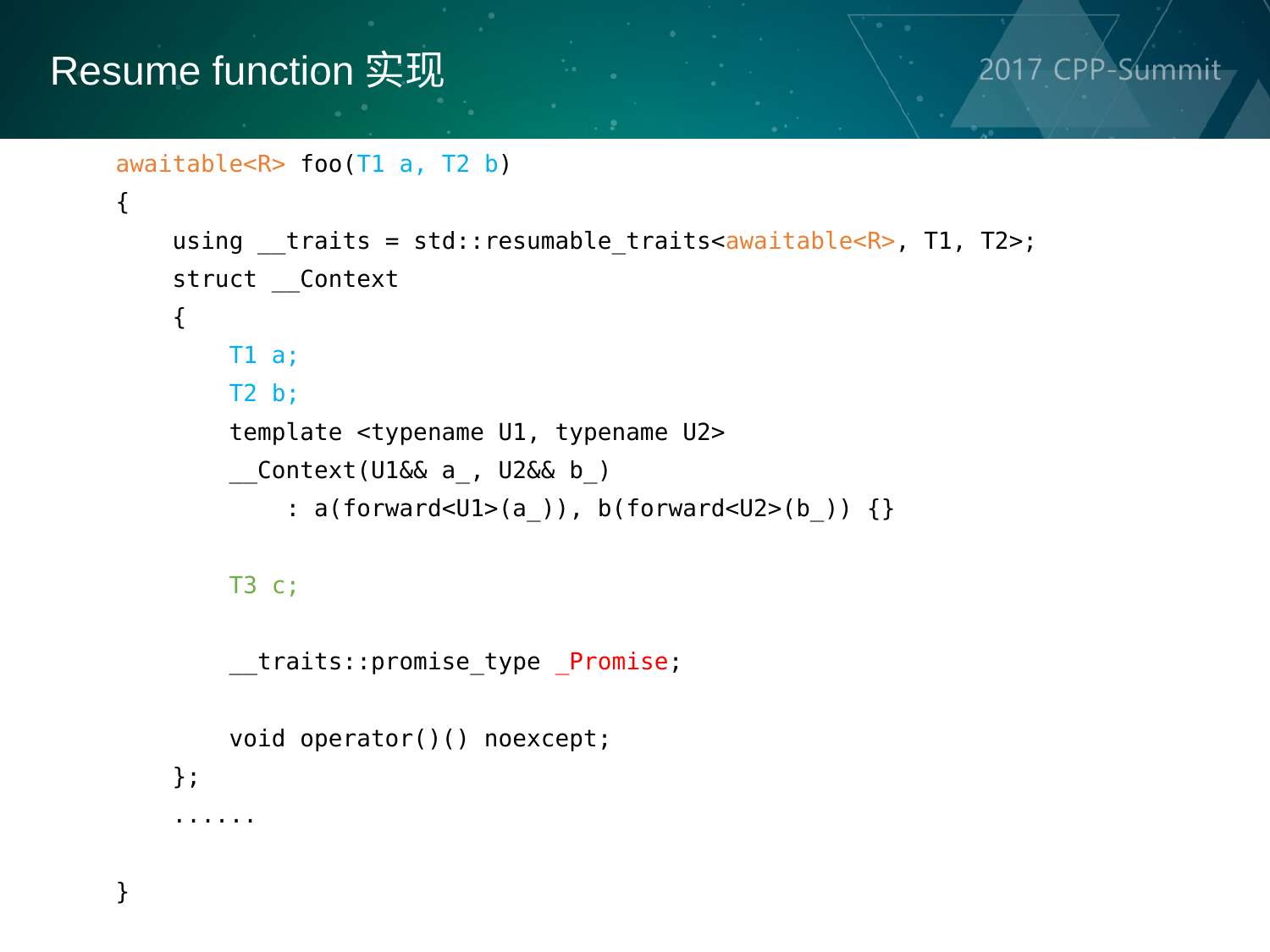

Resume function实现
awaitable<R> foo(T1 a, T2 b)
{
    using __traits = std::resumable_traits<awaitable<R>, T1, T2>;
    struct __Context
    {
        T1 a;
        T2 b;
        template <typename U1, typename U2>
        __Context(U1&& a_, U2&& b_)
            : a(forward<U1>(a_)), b(forward<U2>(b_)) {}

        T3 c;

        __traits::promise_type _Promise;

        void operator()() noexcept;
    };
    ......

}